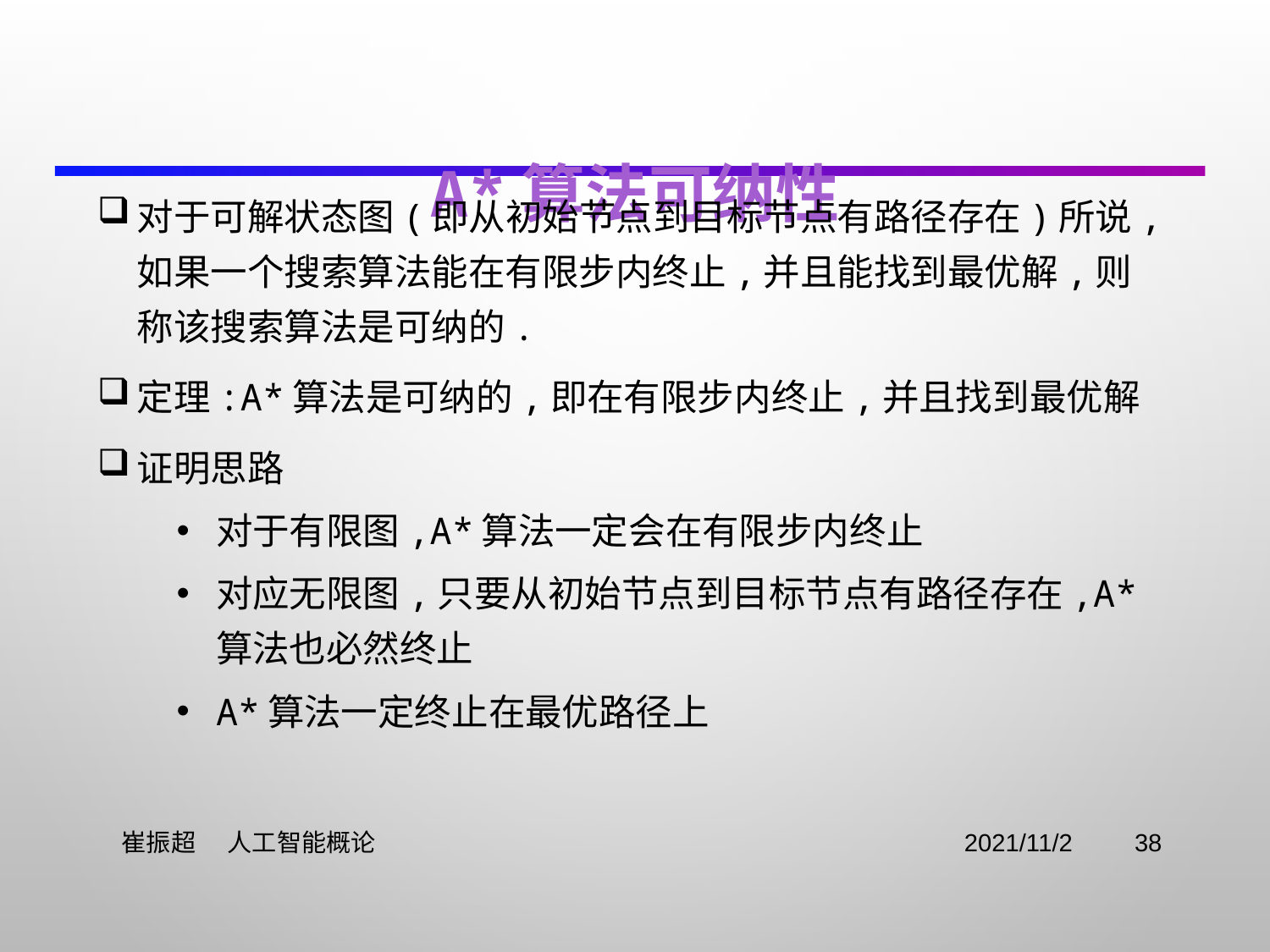

# A*算法可纳性
对于可解状态图(即从初始节点到目标节点有路径存在)所说,如果一个搜索算法能在有限步内终止,并且能找到最优解,则称该搜索算法是可纳的.
定理:A*算法是可纳的,即在有限步内终止,并且找到最优解
证明思路
对于有限图,A*算法一定会在有限步内终止
对应无限图,只要从初始节点到目标节点有路径存在,A*算法也必然终止
A*算法一定终止在最优路径上
 崔振超    人工智能概论
2021/11/2
38